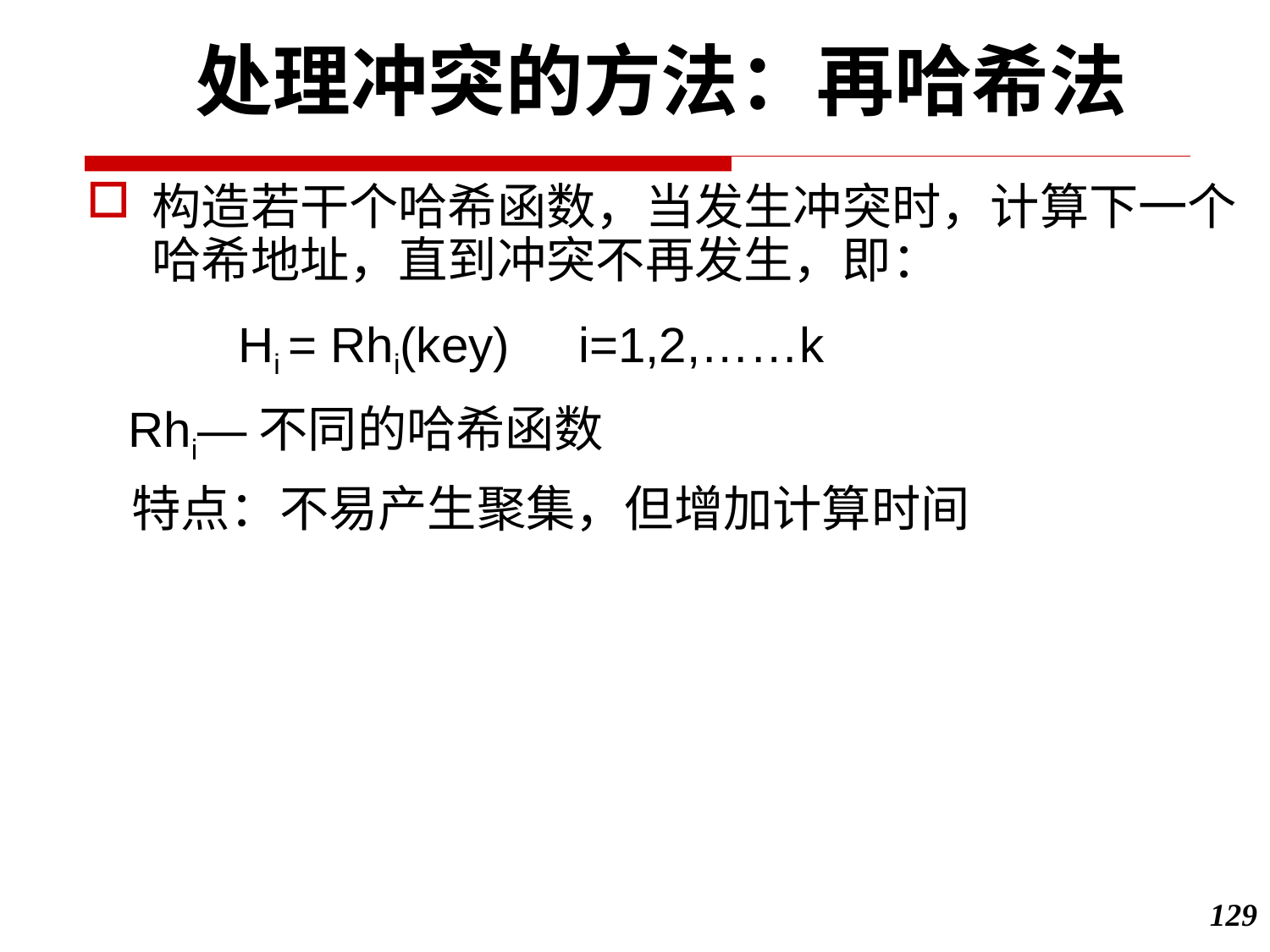

处理冲突的方法：再哈希法
构造若干个哈希函数，当发生冲突时，计算下一个哈希地址，直到冲突不再发生，即：
           Hi = Rhi(key)     i=1,2,……k
   Rhi—不同的哈希函数
   特点：不易产生聚集，但增加计算时间
129